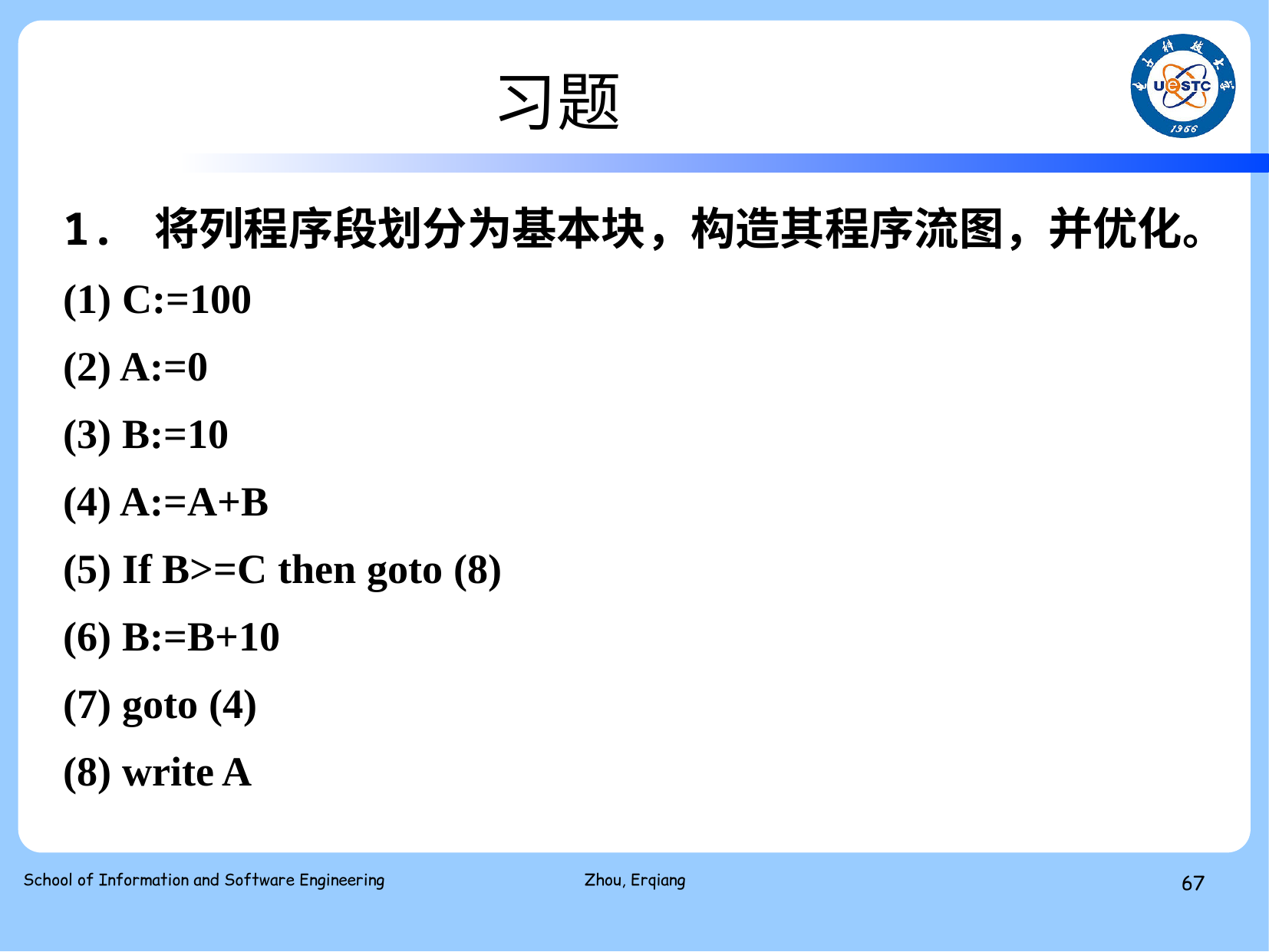

# 习题
1. 将列程序段划分为基本块，构造其程序流图，并优化。
(1) C:=100
(2) A:=0
(3) B:=10
(4) A:=A+B
(5) If B>=C then goto (8)
(6) B:=B+10
(7) goto (4)
(8) write A
 School of Information and Software Engineering
Zhou, Erqiang
67